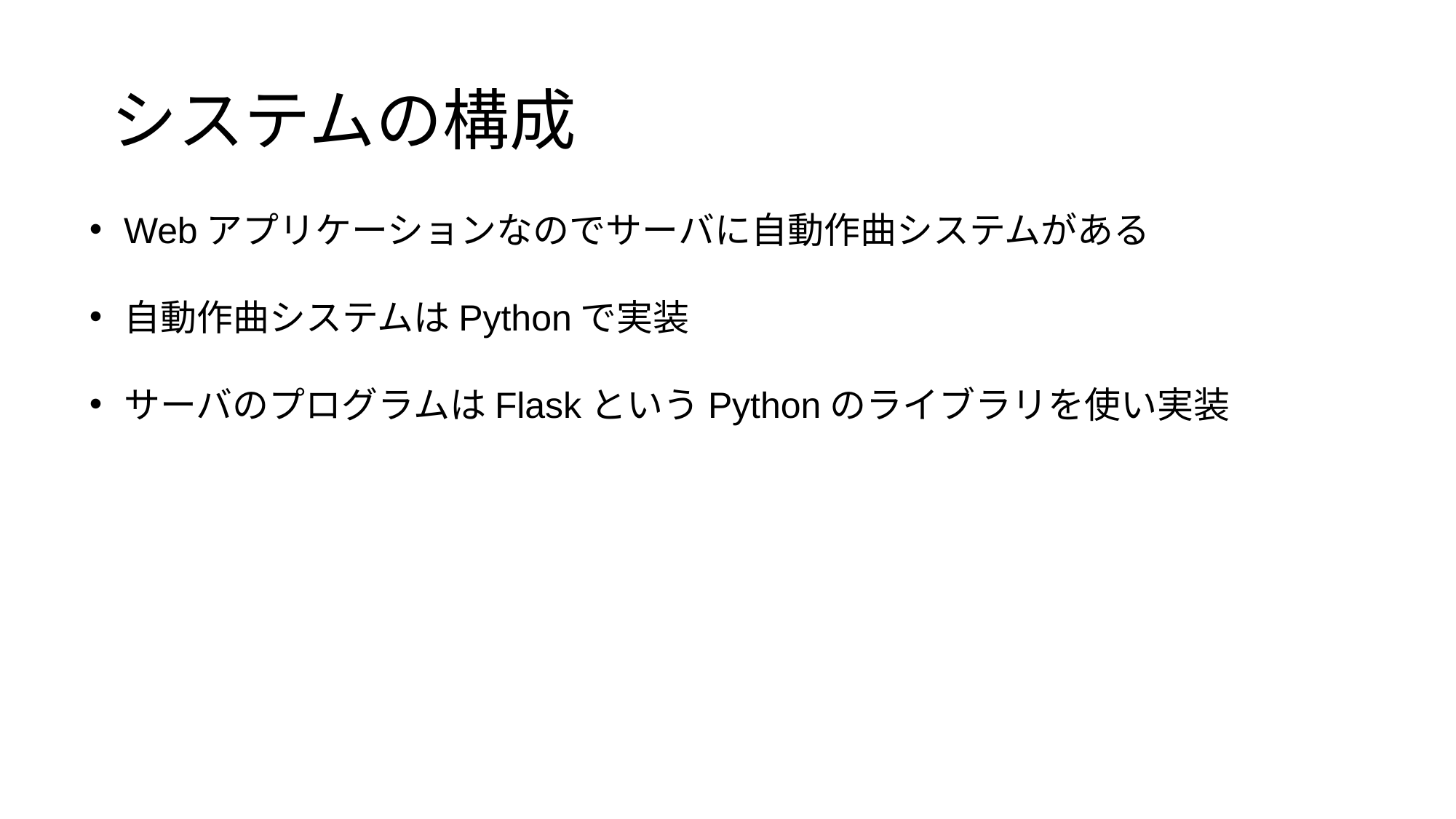

# システムの構成
Webアプリケーションなのでサーバに自動作曲システムがある

自動作曲システムはPythonで実装

サーバのプログラムはFlaskというPythonのライブラリを使い実装